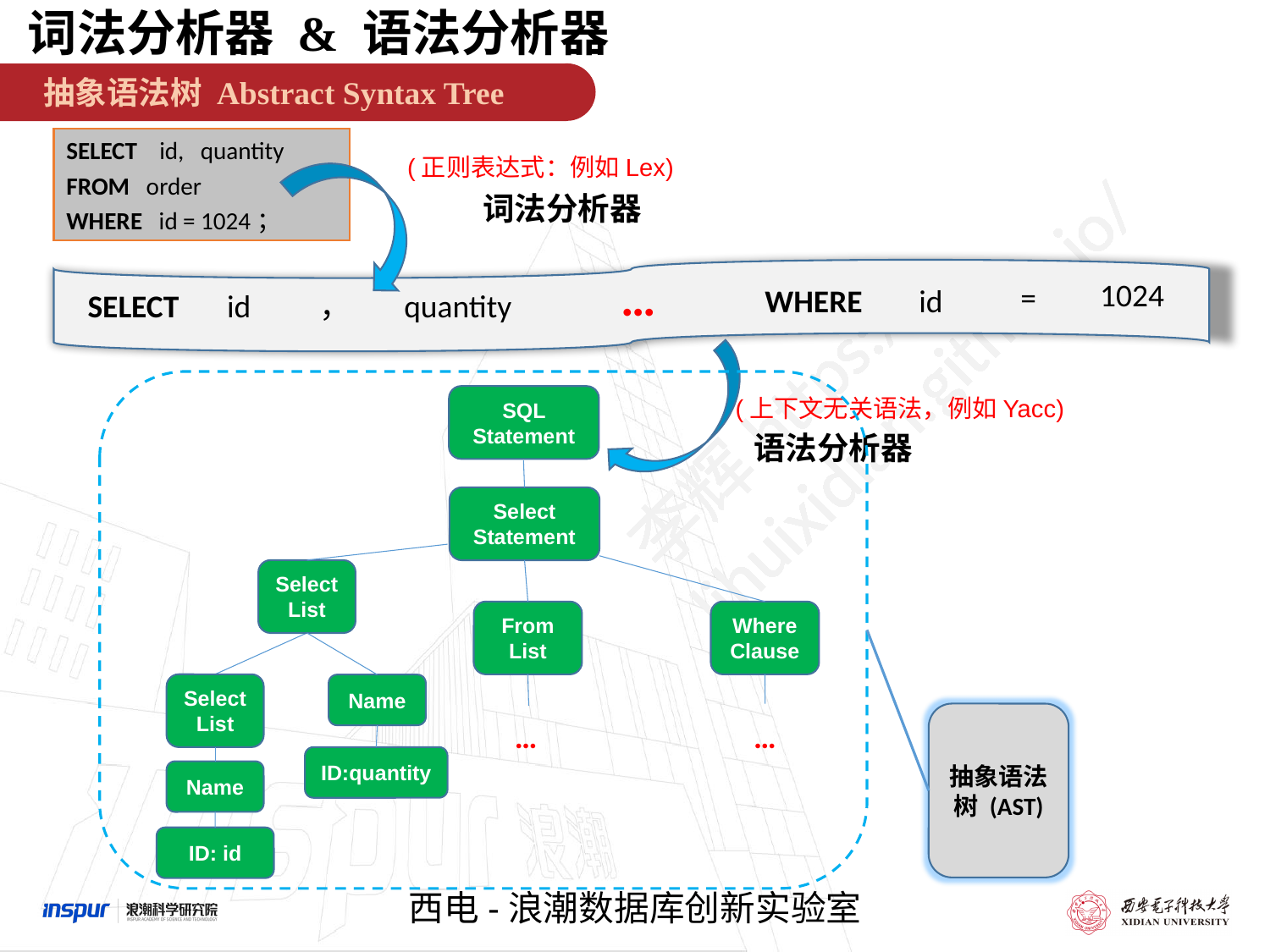

词法分析器 & 语法分析器

抽象语法树 Abstract Syntax Tree
SELECT    id,   quantity
FROM   order
WHERE   id = 1024；
(正则表达式：例如Lex)
词法分析器

…
1024
=
WHERE
id
SELECT
id
quantity
，

SQL Statement
(上下文无关语法，例如Yacc)

语法分析器
Select Statement
SelectList
From
List
Where Clause
SelectList
Name
抽象语法树 (AST)
…
…
ID:quantity
Name
ID: id